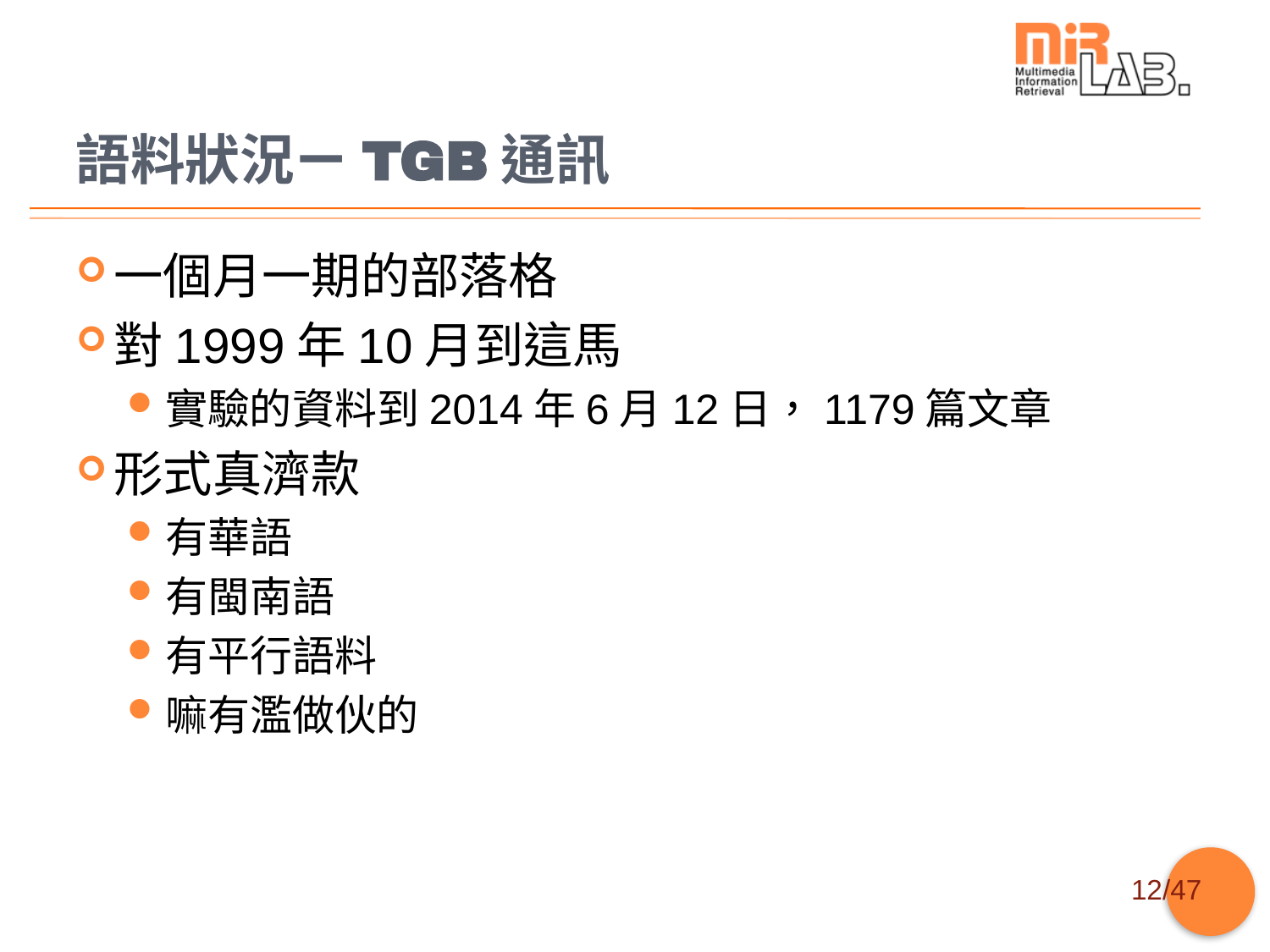

# 語料狀況ㄧTGB通訊
一個月一期的部落格
對1999年10月到這馬
實驗的資料到2014年6月12日，1179篇文章
形式真濟款
有華語
有閩南語
有平行語料
嘛有濫做伙的